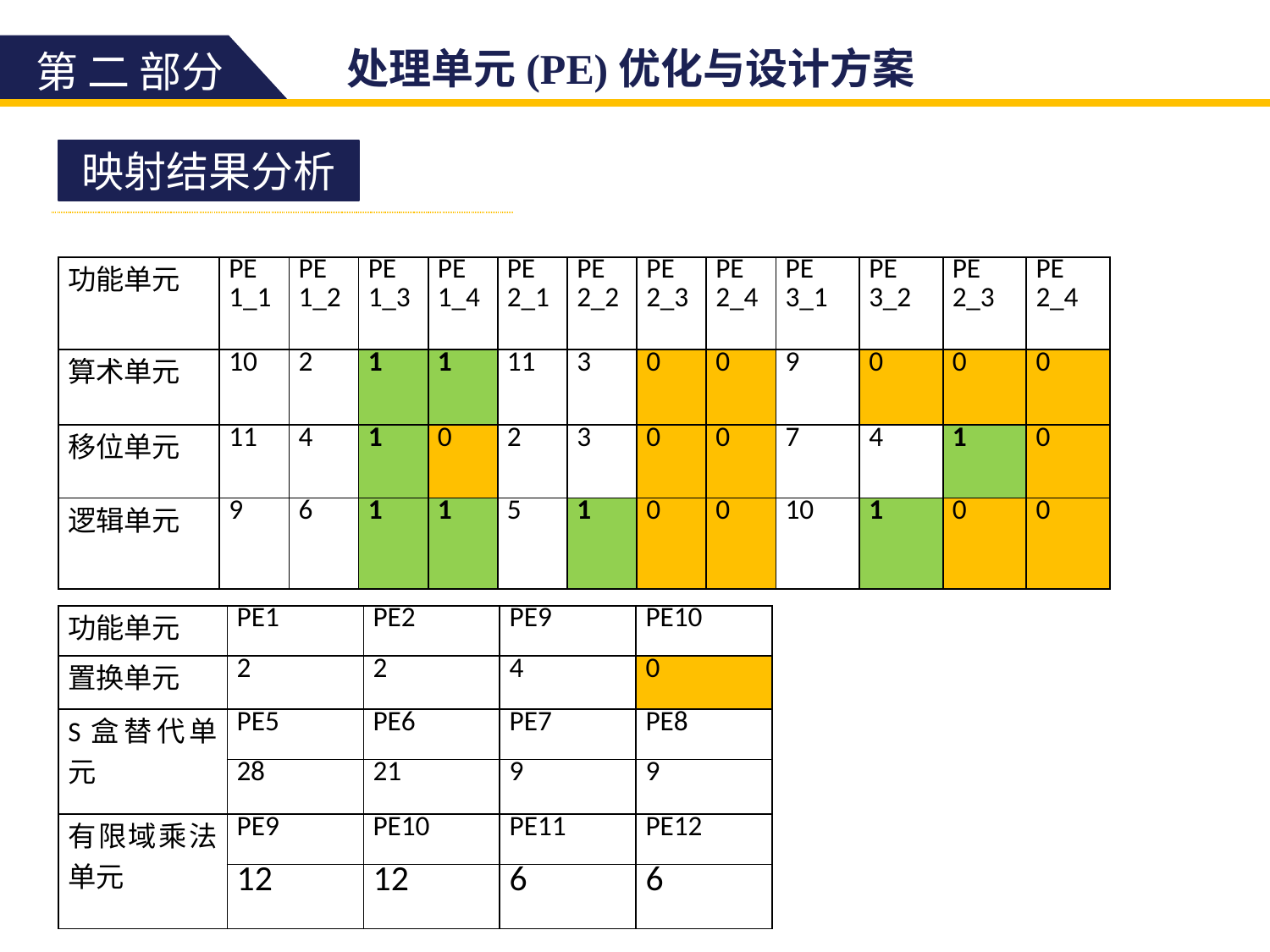

处理单元(PE)优化与设计方案

第 二 部分

映射结果分析

| 功能单元 | PE 1\_1 | PE 1\_2 | PE 1\_3 | PE 1\_4 | PE 2\_1 | PE 2\_2 | PE 2\_3 | PE 2\_4 | PE 3\_1 | PE 3\_2 | PE 2\_3 | PE 2\_4 |
| --- | --- | --- | --- | --- | --- | --- | --- | --- | --- | --- | --- | --- |
| 算术单元 | 10 | 2 | 1 | 1 | 11 | 3 | 0 | 0 | 9 | 0 | 0 | 0 |
| 移位单元 | 11 | 4 | 1 | 0 | 2 | 3 | 0 | 0 | 7 | 4 | 1 | 0 |
| 逻辑单元 | 9 | 6 | 1 | 1 | 5 | 1 | 0 | 0 | 10 | 1 | 0 | 0 |
| 功能单元 | PE1 | PE2 | PE9 | PE10 |
| --- | --- | --- | --- | --- |
| 置换单元 | 2 | 2 | 4 | 0 |
| S盒替代单元 | PE5 | PE6 | PE7 | PE8 |
|  | 28 | 21 | 9 | 9 |
| 有限域乘法单元 | PE9 | PE10 | PE11 | PE12 |
|  | 12 | 12 | 6 | 6 |